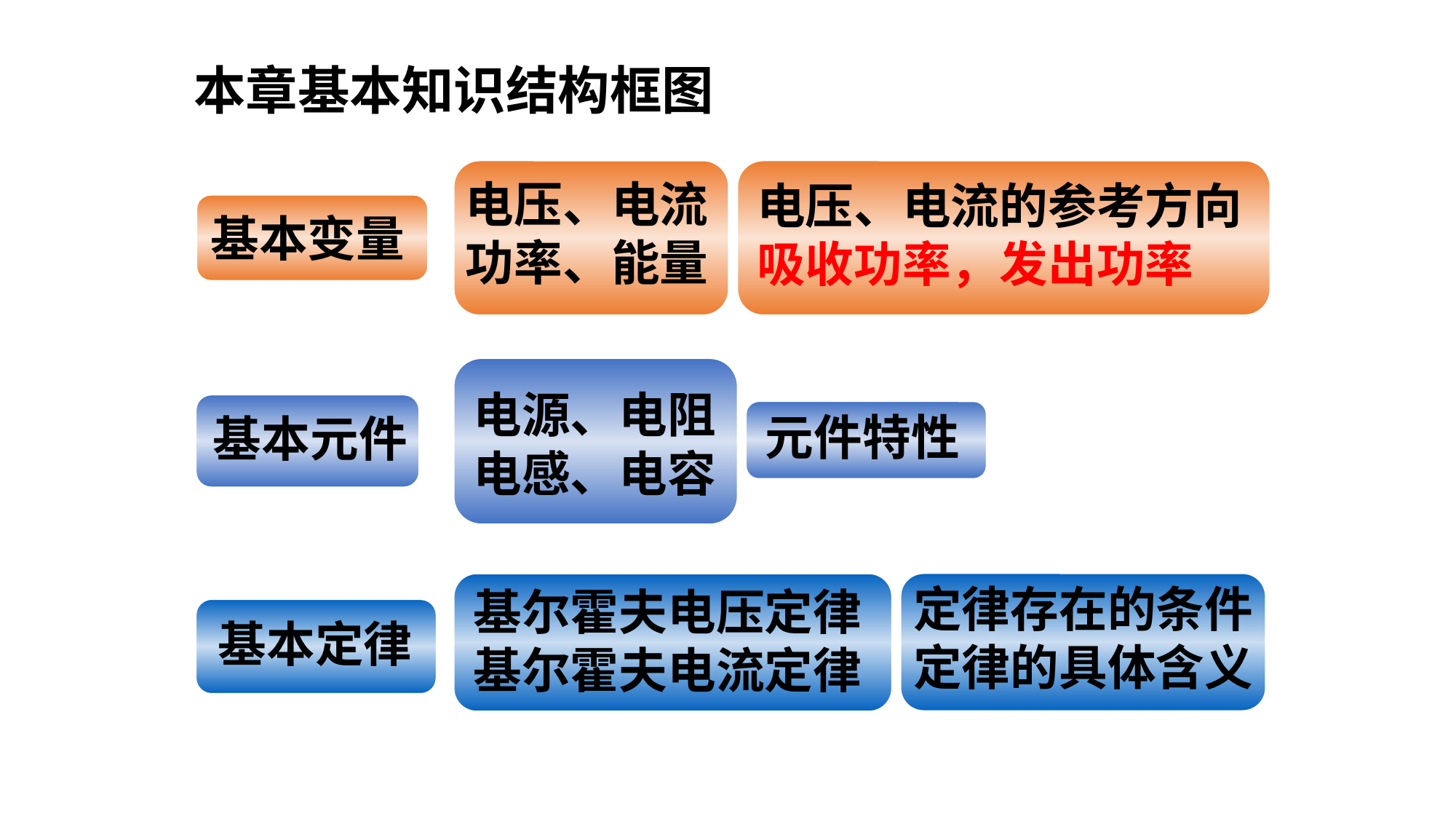

本章基本知识结构框图

电压、电流的参考方向
吸收功率，发出功率

电压、电流
功率、能量

基本变量

电源、电阻电感、电容

基本元件

元件特性
定律存在的条件
定律的具体含义

基尔霍夫电压定律
基尔霍夫电流定律

基本定律